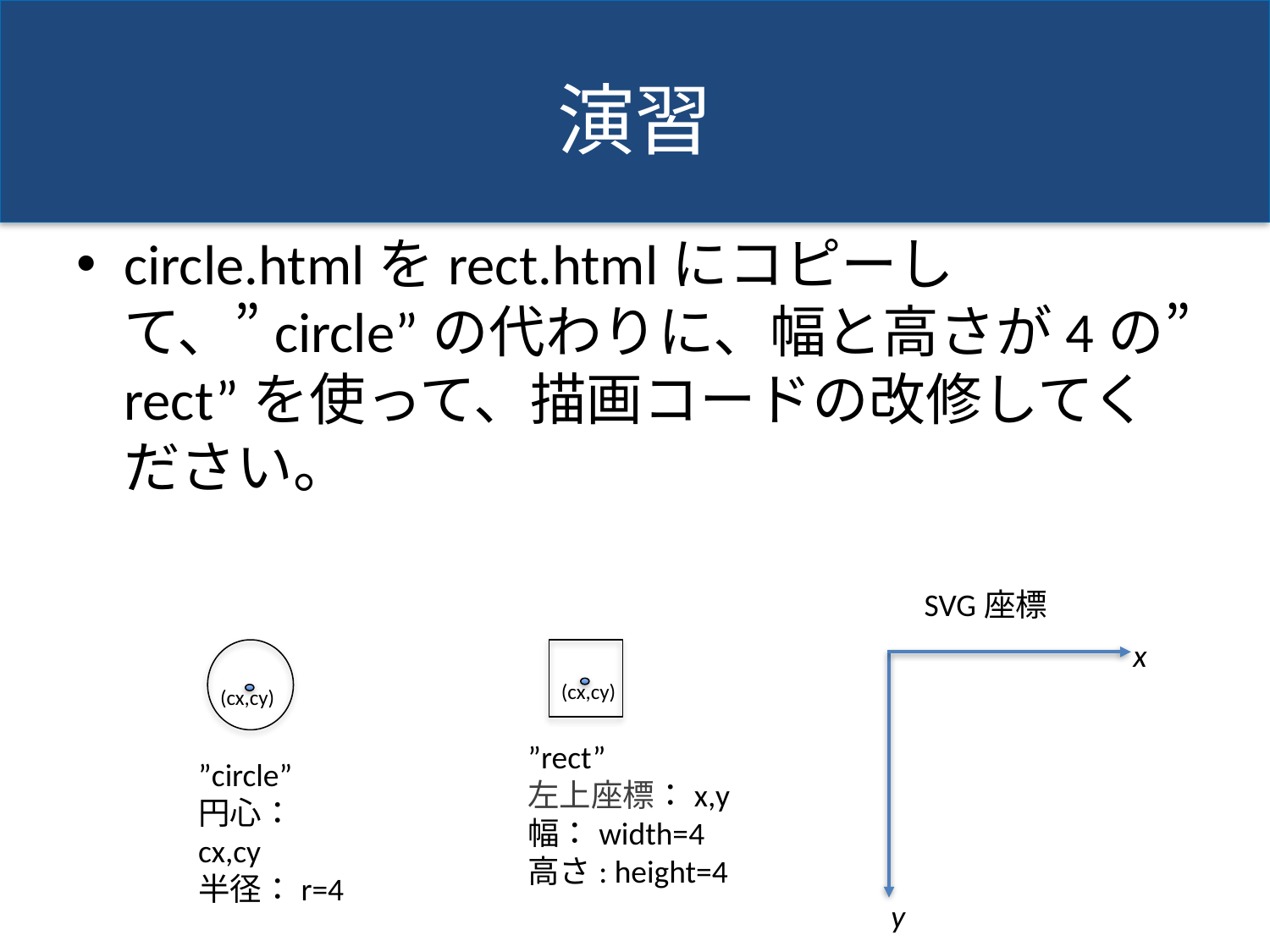

# 演習
circle.htmlをrect.htmlにコピーして、”circle”の代わりに、幅と高さが4の”rect”を使って、描画コードの改修してください。
SVG座標
x

(cx,cy)
(cx,cy)

”rect”
左上座標：x,y
幅：width=4
高さ: height=4
”circle”
円心：cx,cy
半径：r=4
y